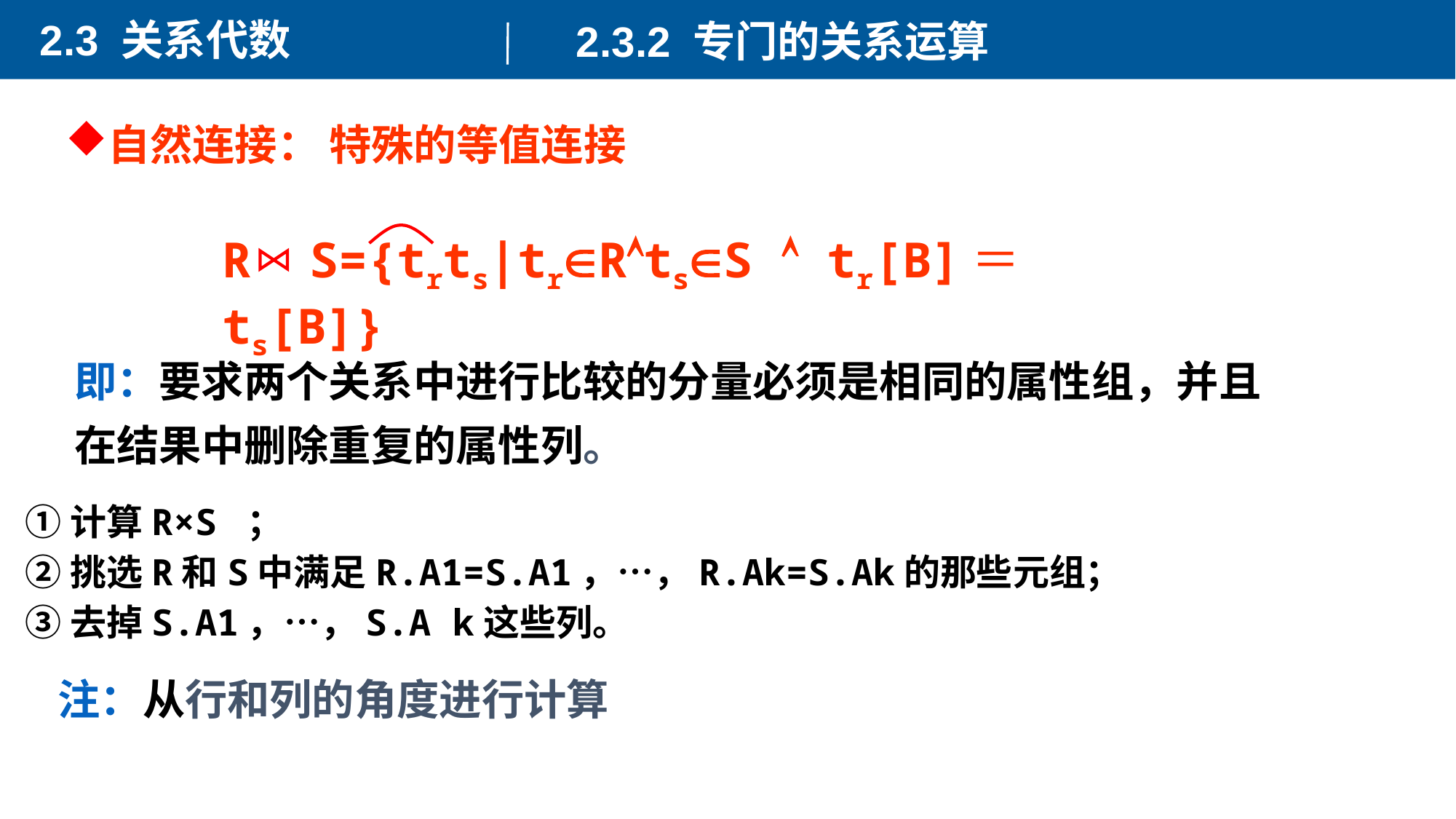

2.3 关系代数
2.3.2 专门的关系运算
自然连接： 特殊的等值连接
R  S={trts|tr∈R∧ts∈S ∧ tr[B]＝ts[B]}

即：要求两个关系中进行比较的分量必须是相同的属性组，并且在结果中删除重复的属性列。
①计算R×S ；
②挑选R和S中满足R.A1=S.A1，…，R.Ak=S.Ak的那些元组；
③去掉S.A1，…，S.A k这些列。
注：从行和列的角度进行计算